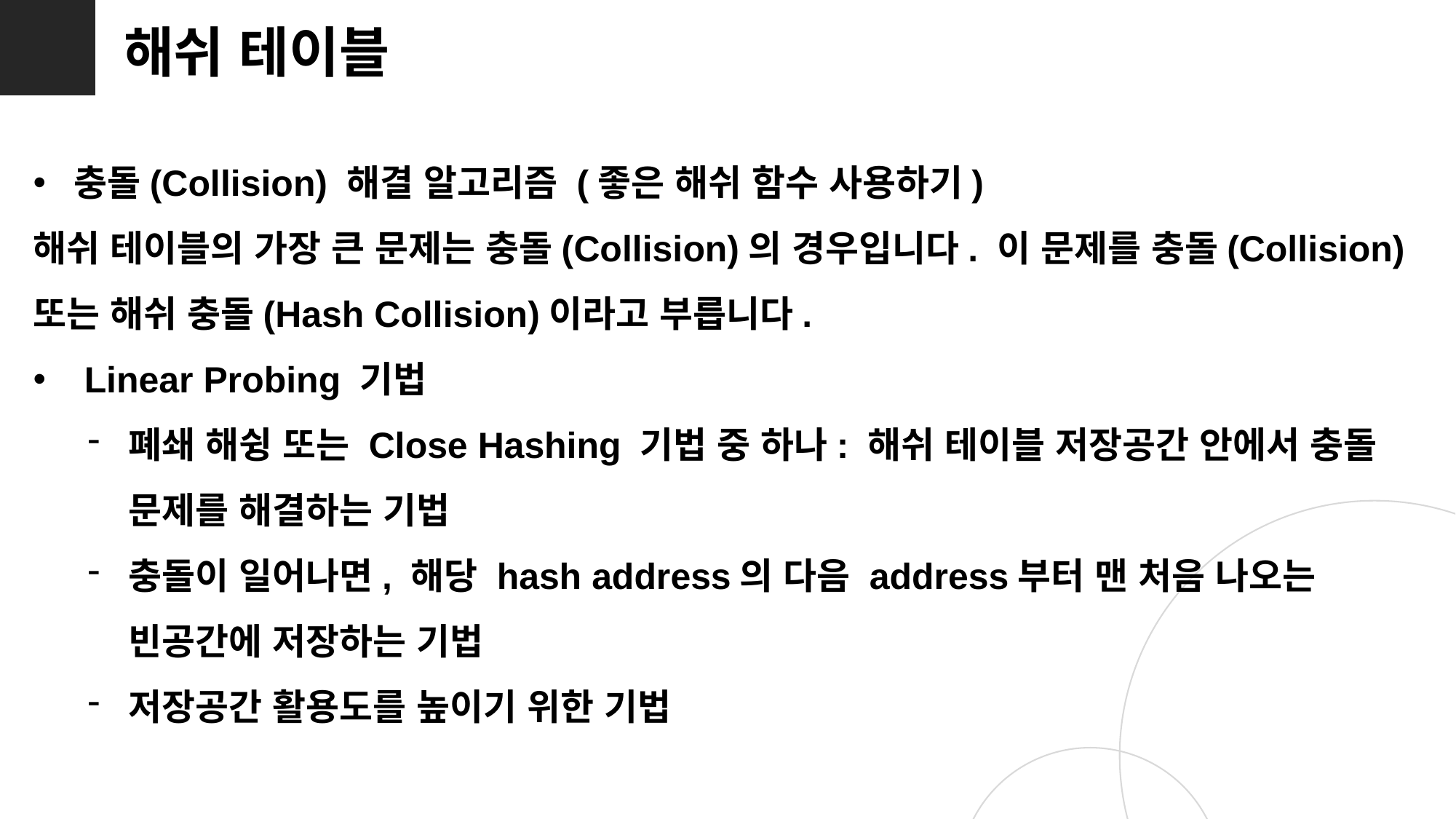

해쉬 테이블
충돌(Collision) 해결 알고리즘 (좋은 해쉬 함수 사용하기)
해쉬 테이블의 가장 큰 문제는 충돌(Collision)의 경우입니다. 이 문제를 충돌(Collision) 또는 해쉬 충돌(Hash Collision)이라고 부릅니다.
 Linear Probing 기법
폐쇄 해슁 또는 Close Hashing 기법 중 하나: 해쉬 테이블 저장공간 안에서 충돌 문제를 해결하는 기법
충돌이 일어나면, 해당 hash address의 다음 address부터 맨 처음 나오는 빈공간에 저장하는 기법
저장공간 활용도를 높이기 위한 기법